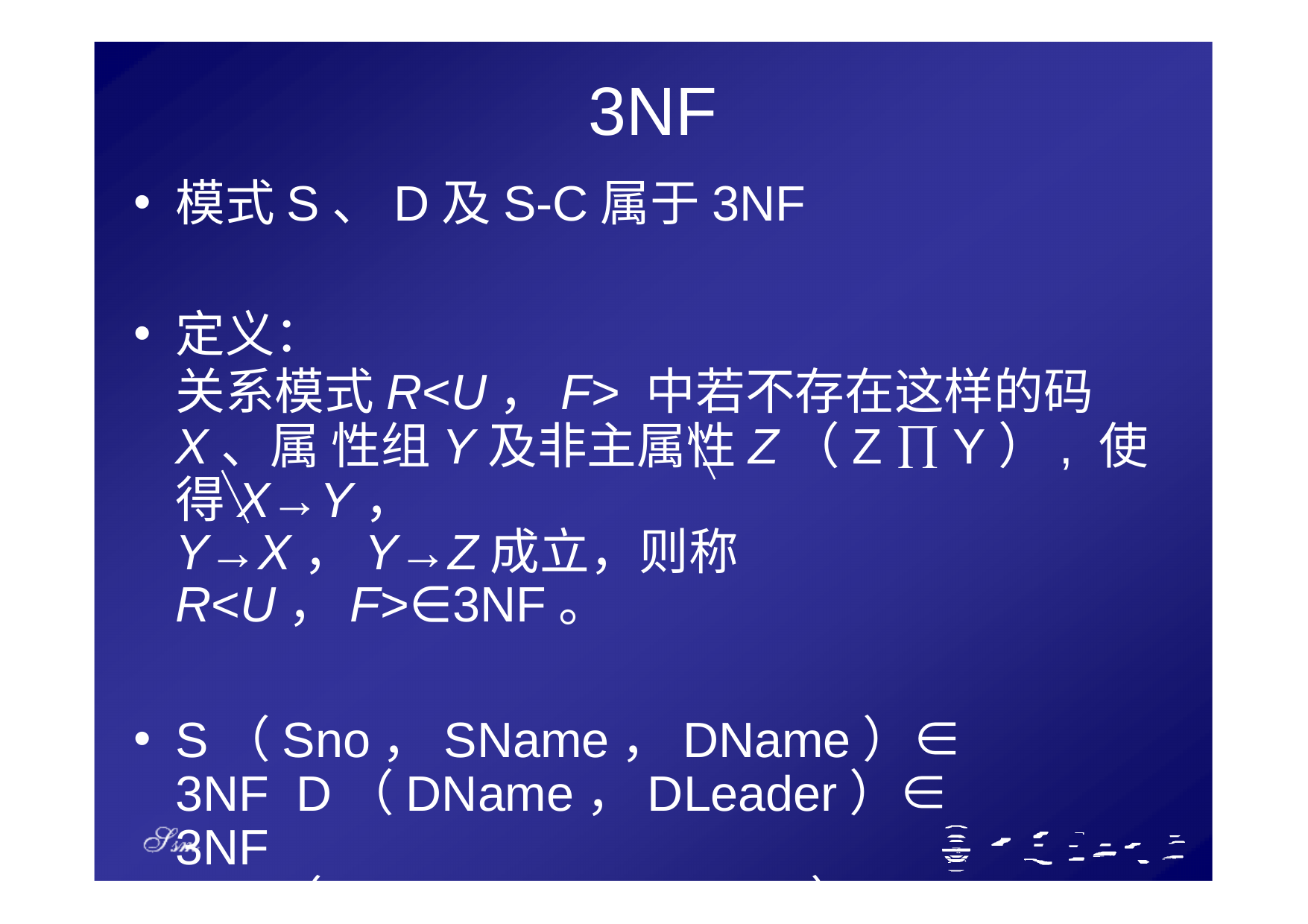

3NF
模式S、D及S-C属于3NF

定义：
关系模式R<U，F> 中若不存在这样的码X、属 性组Y及非主属性Z（Z ∏ Y）, 使得X→Y，
Y→X，Y→Z成立，则称R<U，F>∈3NF。

S（Sno，SName，DName）∈3NF  D（DName，DLeader）∈ 3NF
S-C（Sno，Cno，Grade） ∈ 3NF

Ssm